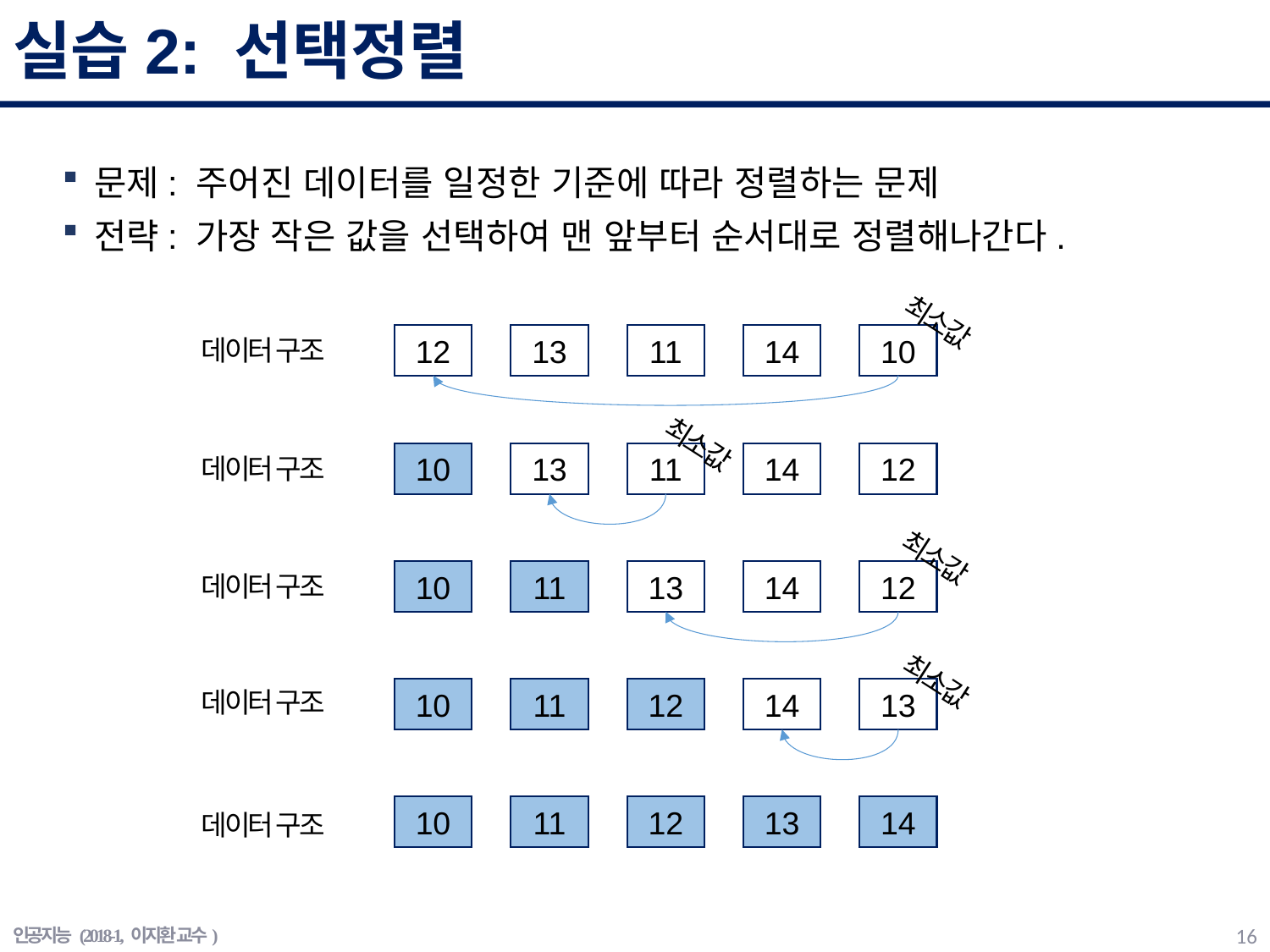

# 실습2: 선택정렬
문제: 주어진 데이터를 일정한 기준에 따라 정렬하는 문제
전략: 가장 작은 값을 선택하여 맨 앞부터 순서대로 정렬해나간다.
최소값
12
13
11
14
10
데이터 구조
최소값
10
13
11
14
12
데이터 구조
최소값
10
11
13
14
12
데이터 구조
최소값
데이터 구조
10
11
12
14
13
10
11
12
13
14
데이터 구조
인공지능 (2018-1, 이지환 교수)
16